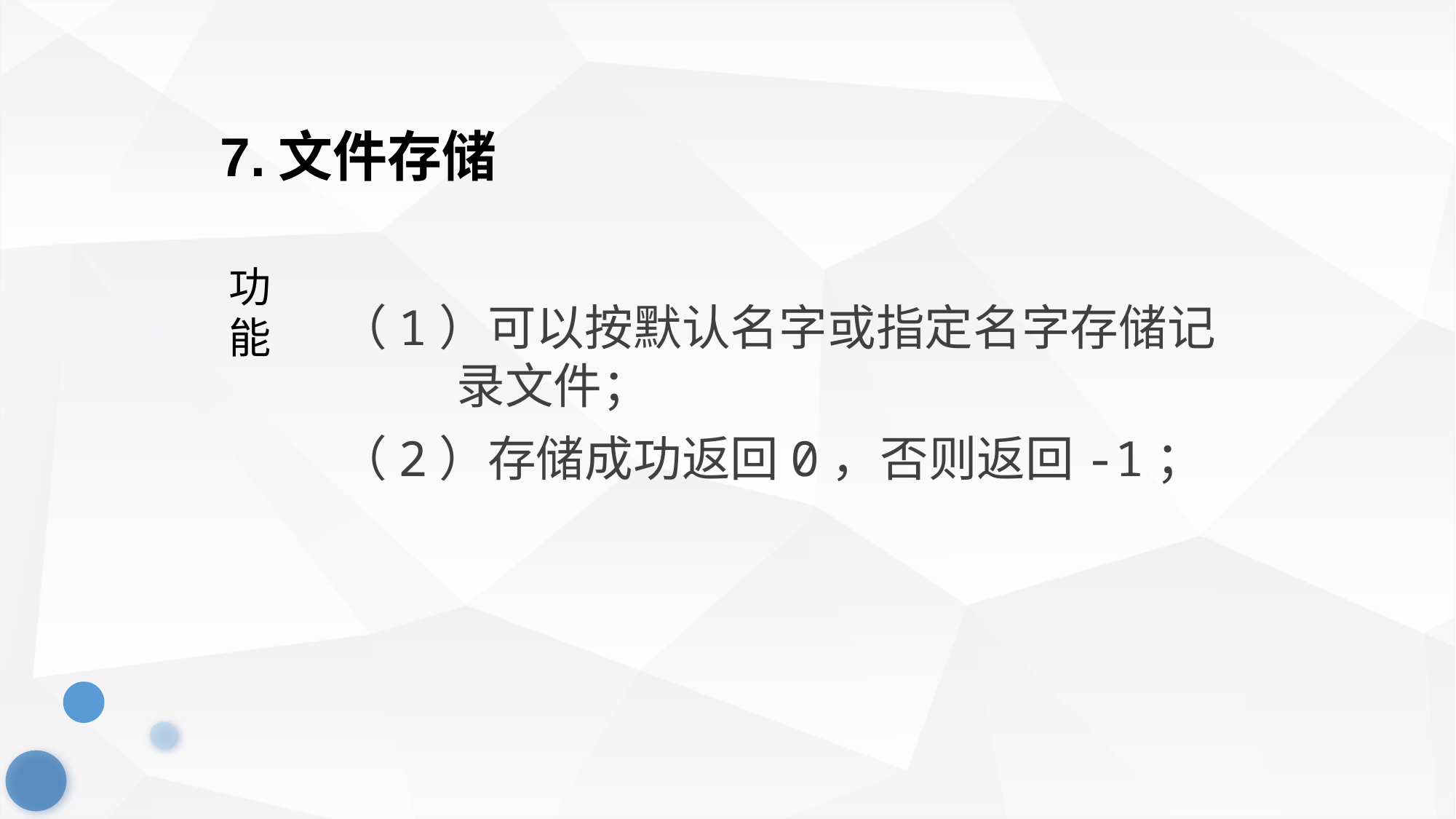

7.文件存储
功能
（1）可以按默认名字或指定名字存储记录文件；
（2）存储成功返回0，否则返回-1；